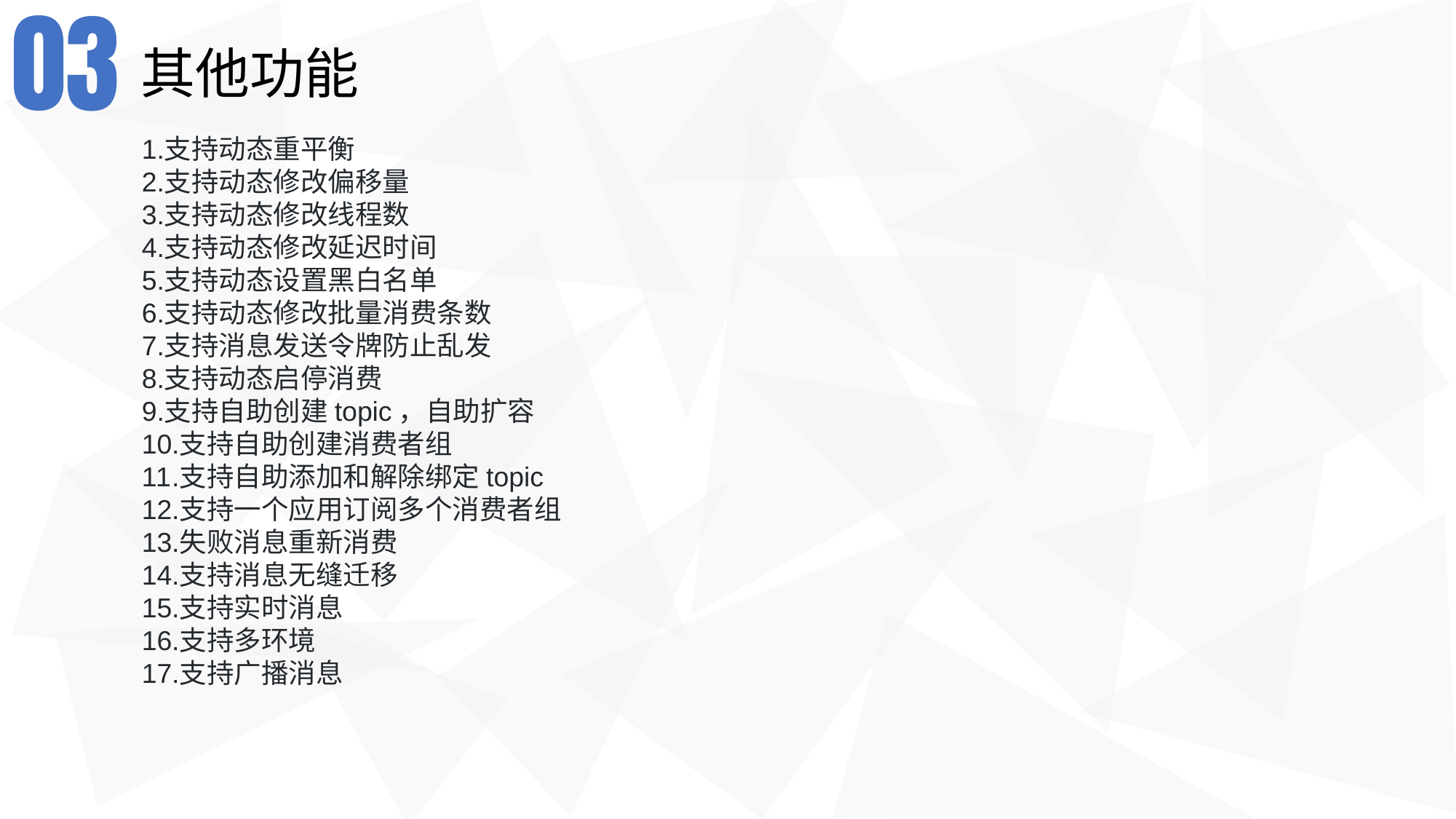

03
其他功能
支持动态重平衡
支持动态修改偏移量
支持动态修改线程数
支持动态修改延迟时间
支持动态设置黑白名单
支持动态修改批量消费条数
支持消息发送令牌防止乱发
支持动态启停消费
支持自助创建topic，自助扩容
支持自助创建消费者组
支持自助添加和解除绑定topic
支持一个应用订阅多个消费者组
失败消息重新消费
支持消息无缝迁移
支持实时消息
支持多环境
支持广播消息